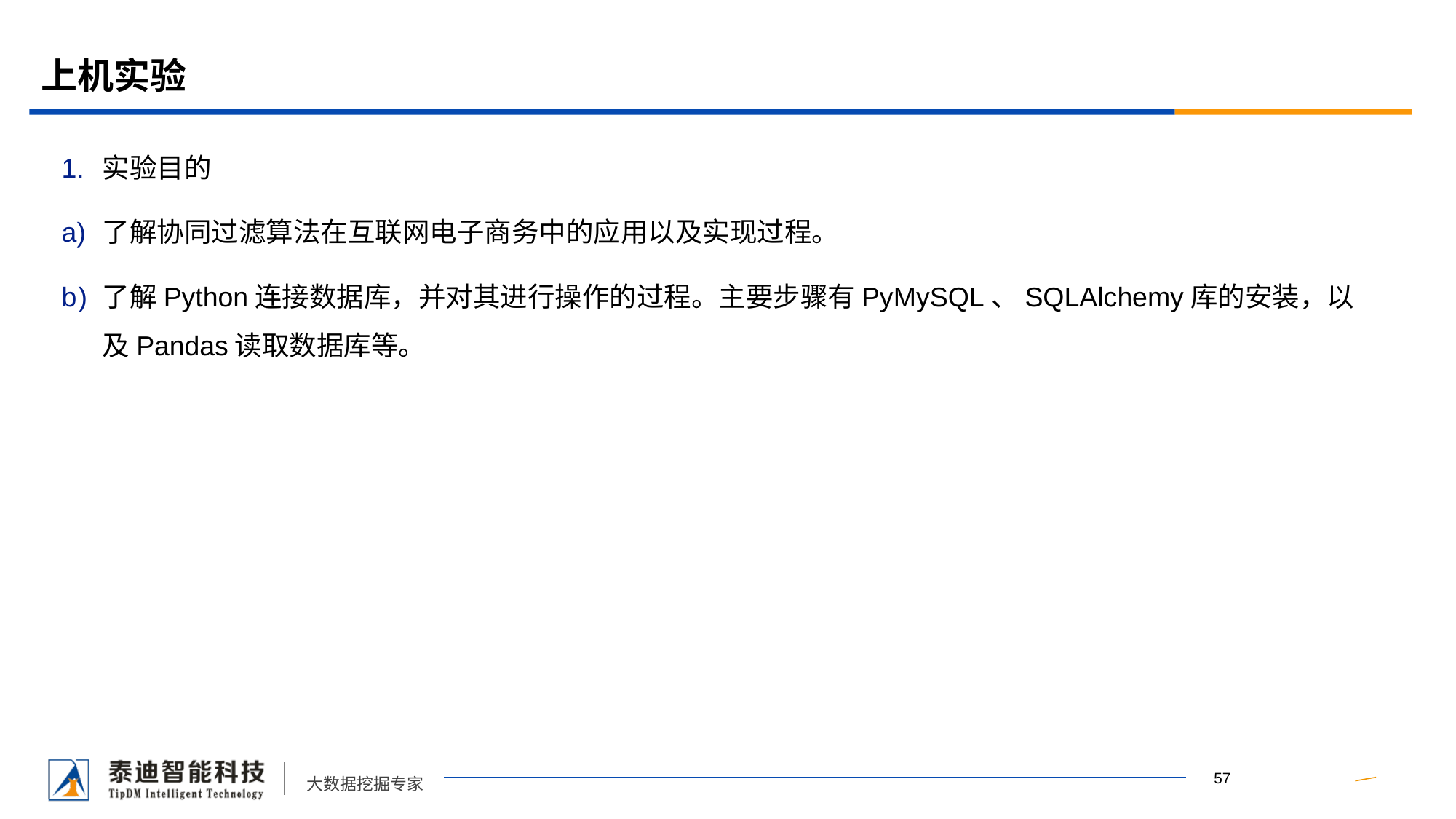

# 上机实验
实验目的
了解协同过滤算法在互联网电子商务中的应用以及实现过程。
了解Python连接数据库，并对其进行操作的过程。主要步骤有PyMySQL、SQLAlchemy库的安装，以及Pandas读取数据库等。